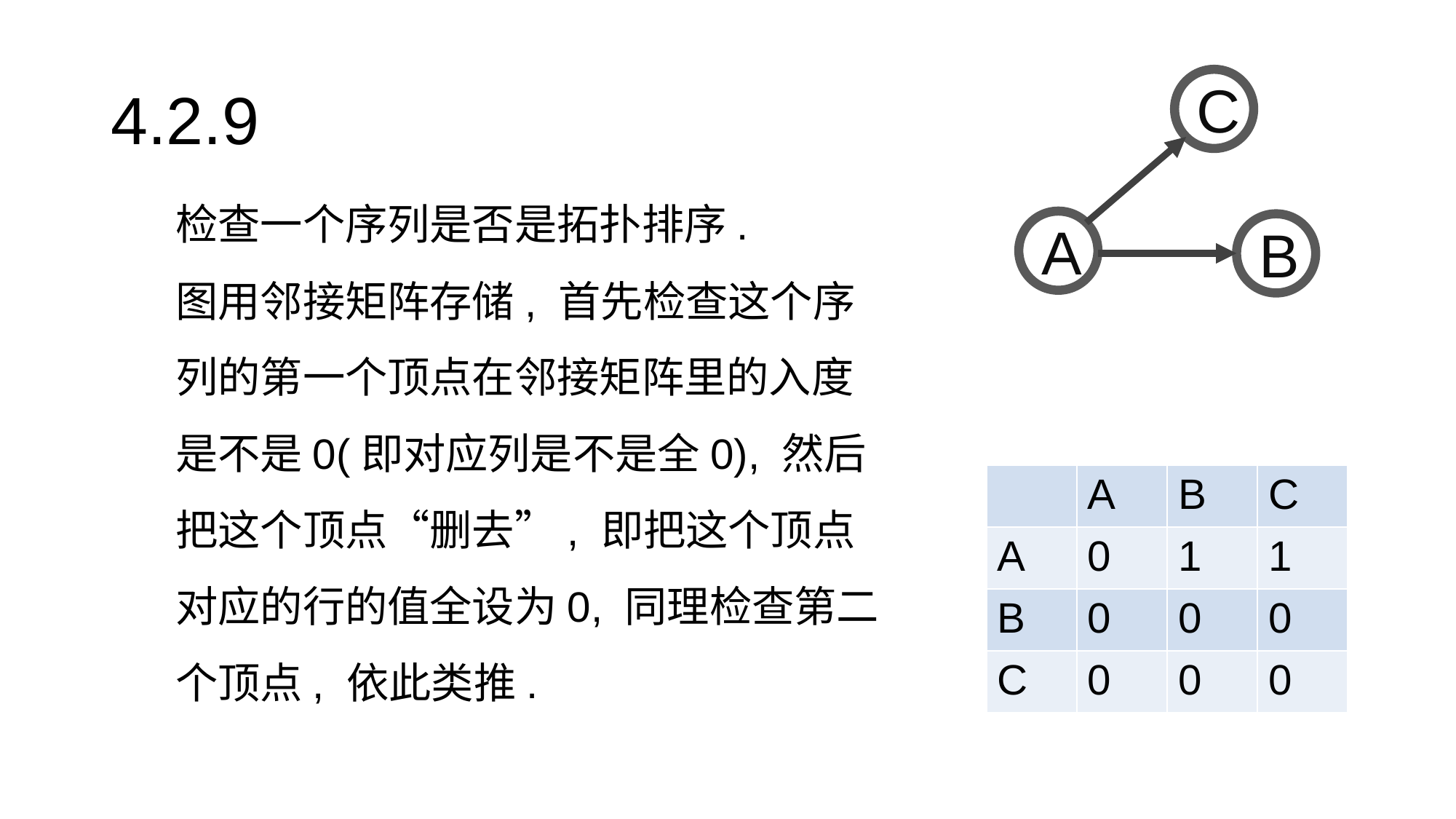

# 4.2.9
C
检查一个序列是否是拓扑排序.
图用邻接矩阵存储, 首先检查这个序列的第一个顶点在邻接矩阵里的入度是不是0(即对应列是不是全0), 然后把这个顶点“删去”, 即把这个顶点对应的行的值全设为0, 同理检查第二个顶点, 依此类推.
A
B
|  | A | B | C |
| --- | --- | --- | --- |
| A | 0 | 1 | 1 |
| B | 0 | 0 | 0 |
| C | 0 | 0 | 0 |